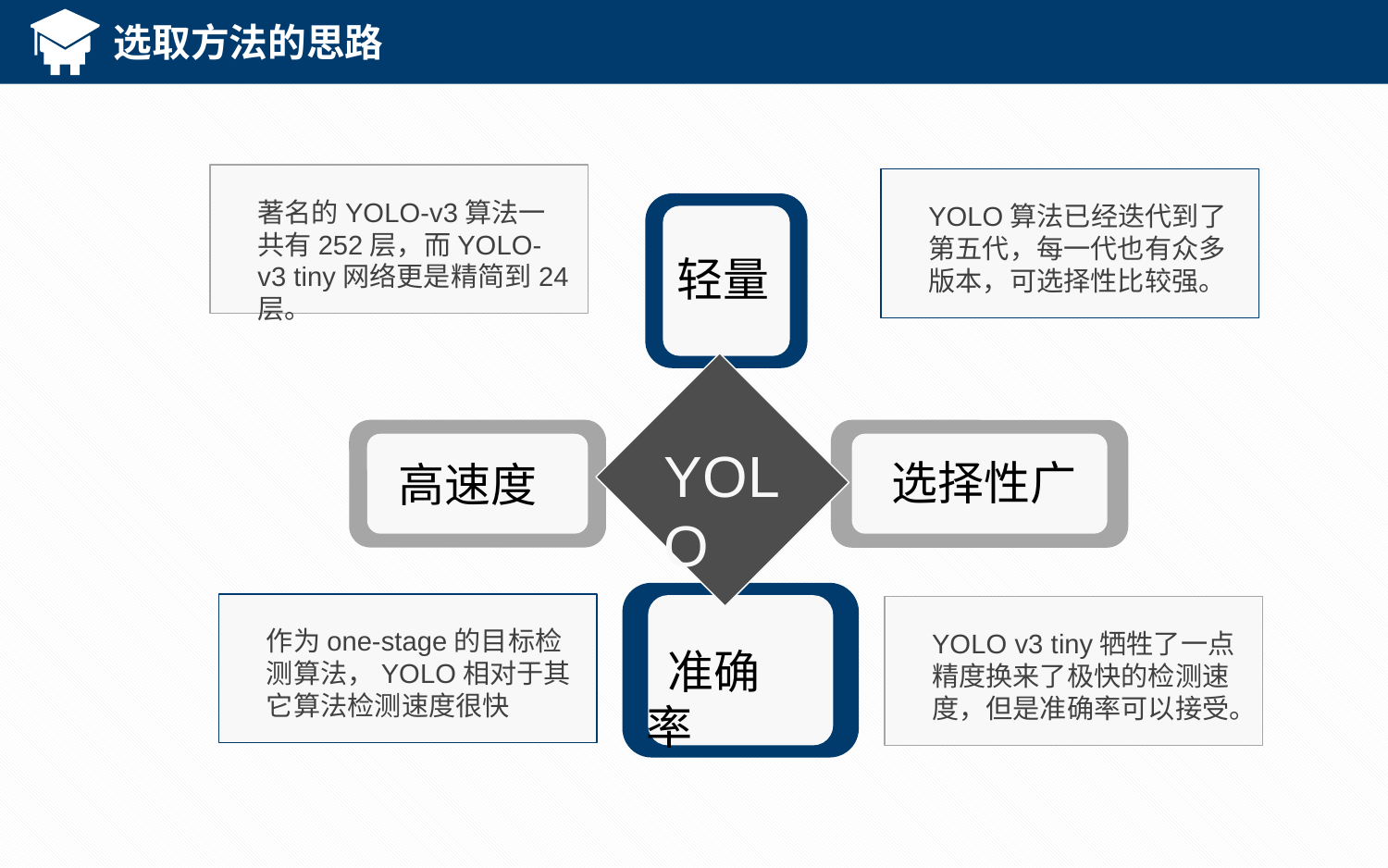

选取方法的思路

著名的YOLO-v3算法一共有252层，而YOLO-v3 tiny网络更是精简到24层。

YOLO算法已经迭代到了第五代，每一代也有众多版本，可选择性比较强。

轻量

YOLO
选择性广
高速度

作为one-stage的目标检测算法，YOLO相对于其它算法检测速度很快

YOLO v3 tiny牺牲了一点精度换来了极快的检测速度，但是准确率可以接受。

 准确率